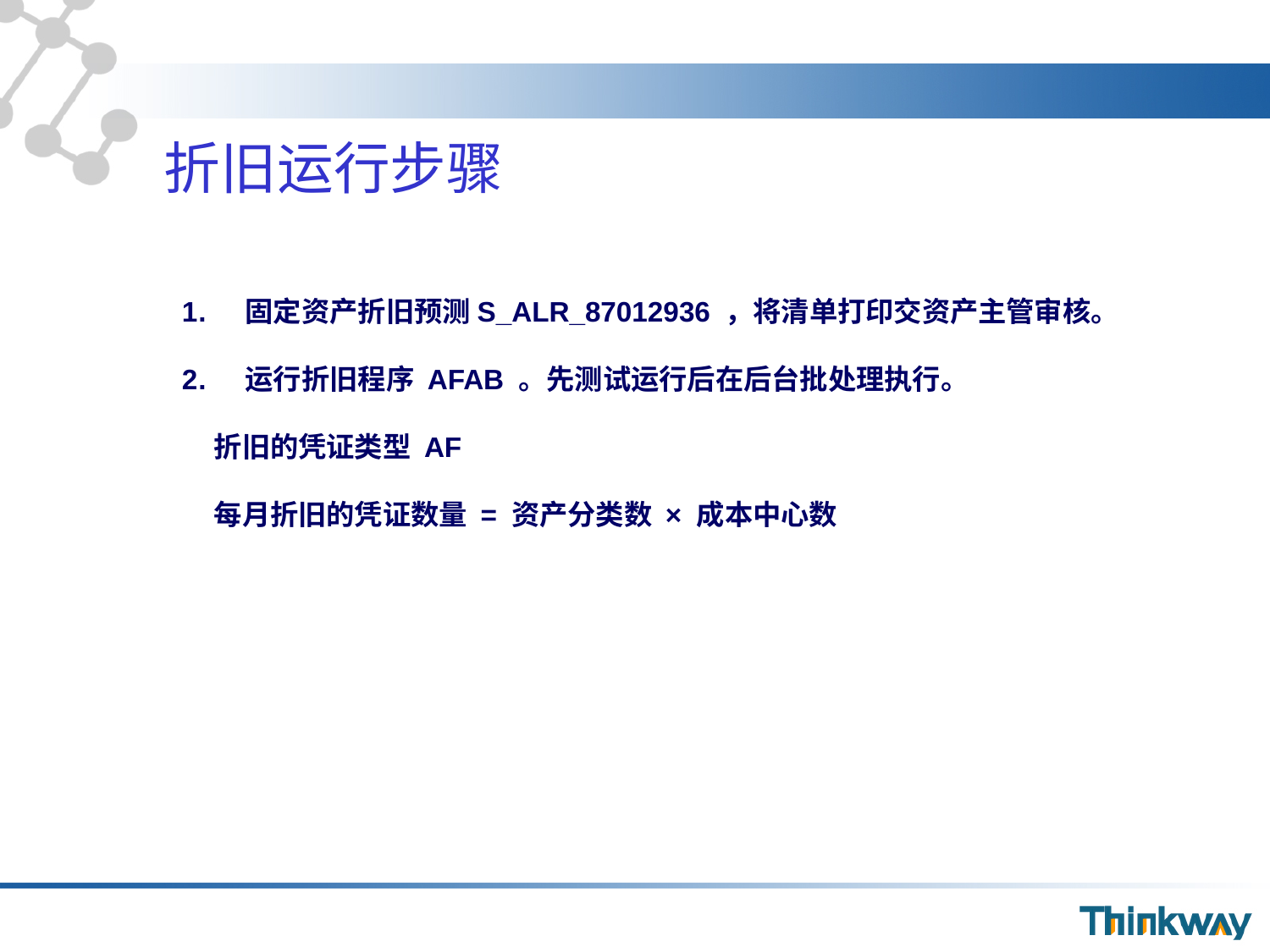

折旧运行步骤
固定资产折旧预测S_ALR_87012936 ，将清单打印交资产主管审核。
运行折旧程序 AFAB 。先测试运行后在后台批处理执行。
    折旧的凭证类型 AF
    每月折旧的凭证数量 = 资产分类数 × 成本中心数